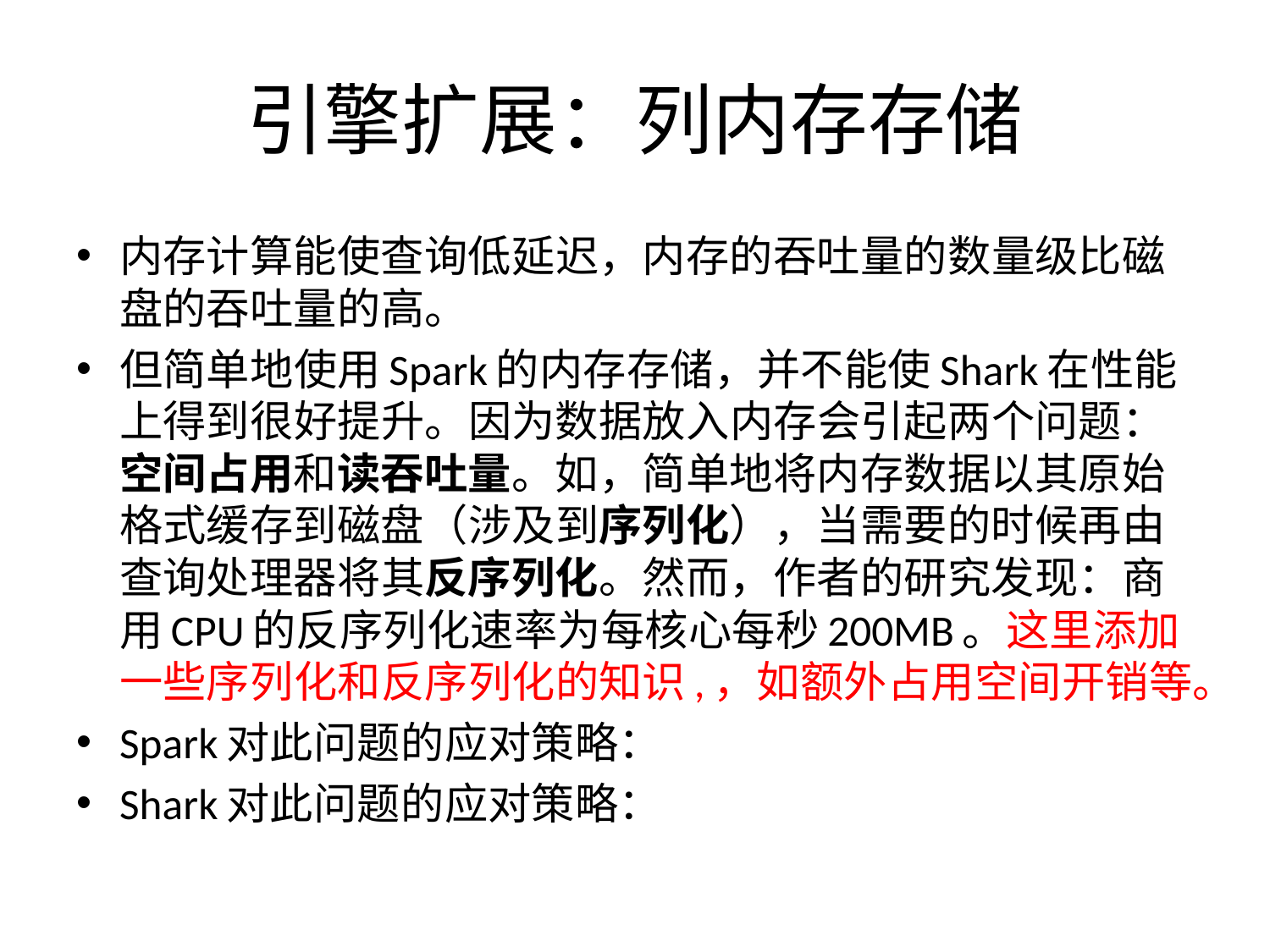

# 引擎扩展：列内存存储
内存计算能使查询低延迟，内存的吞吐量的数量级比磁盘的吞吐量的高。
但简单地使用Spark的内存存储，并不能使Shark在性能上得到很好提升。因为数据放入内存会引起两个问题：空间占用和读吞吐量。如，简单地将内存数据以其原始格式缓存到磁盘（涉及到序列化），当需要的时候再由查询处理器将其反序列化。然而，作者的研究发现：商用CPU的反序列化速率为每核心每秒200MB。这里添加一些序列化和反序列化的知识,，如额外占用空间开销等。
Spark对此问题的应对策略：
Shark对此问题的应对策略：